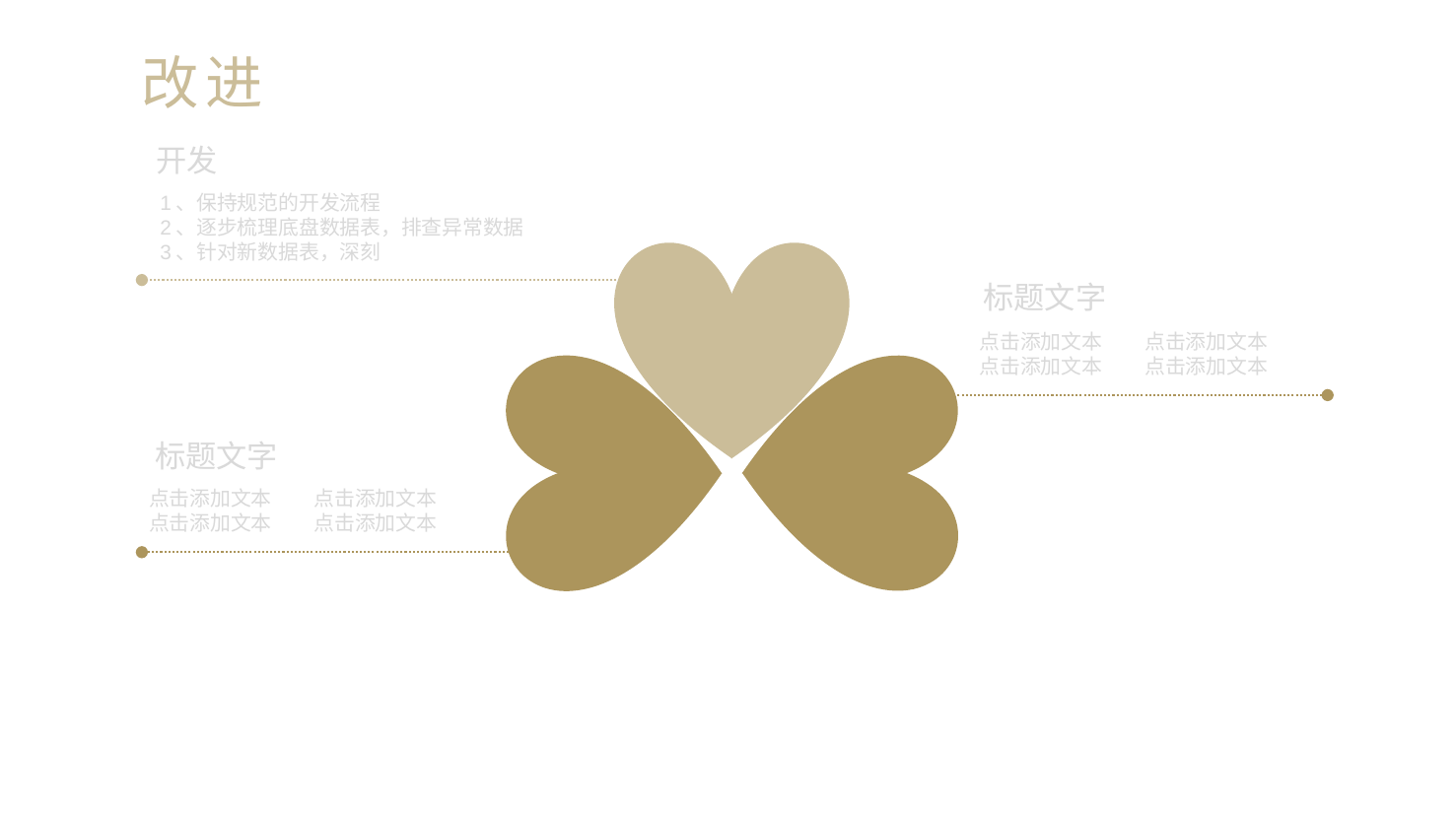

改进
开发
1、保持规范的开发流程
2、逐步梳理底盘数据表，排查异常数据
3、针对新数据表，深刻

标题文字
点击添加文本
点击添加文本
点击添加文本
点击添加文本

标题文字
点击添加文本
点击添加文本
点击添加文本
点击添加文本